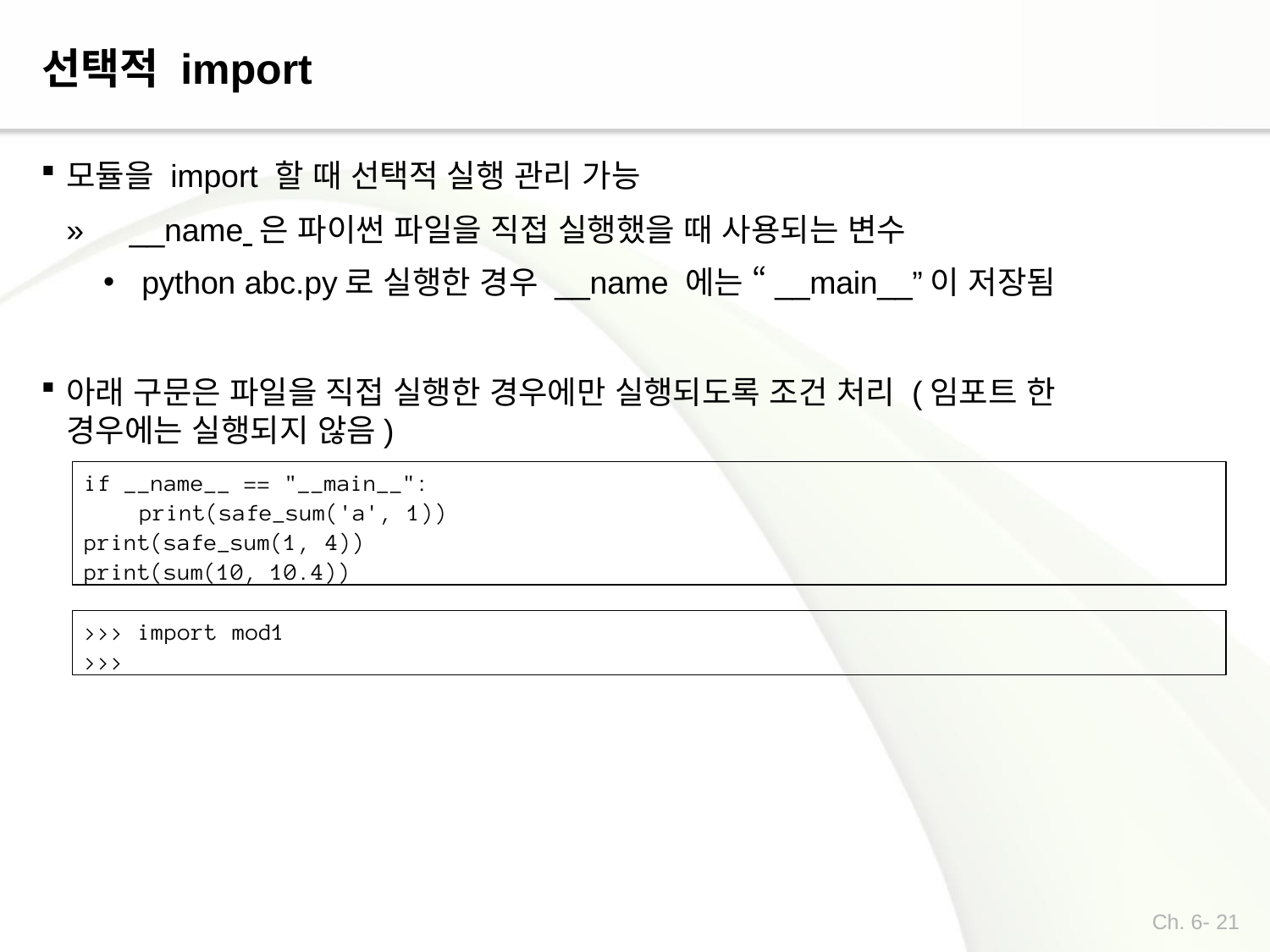

# 선택적 import
모듈을 import 할 때 선택적 실행 관리 가능
»	__name 은 파이썬 파일을 직접 실행했을 때 사용되는 변수
python abc.py로 실행한 경우 __name 에는 “__main__”이 저장됨

아래 구문은 파일을 직접 실행한 경우에만 실행되도록 조건 처리 (임포트 한  경우에는 실행되지 않음)
if __name__ == "__main__":  print(safe_sum('a', 1))
print(safe_sum(1, 4))
print(sum(10, 10.4))
>>> import mod1
>>>
Ch. 6- 21